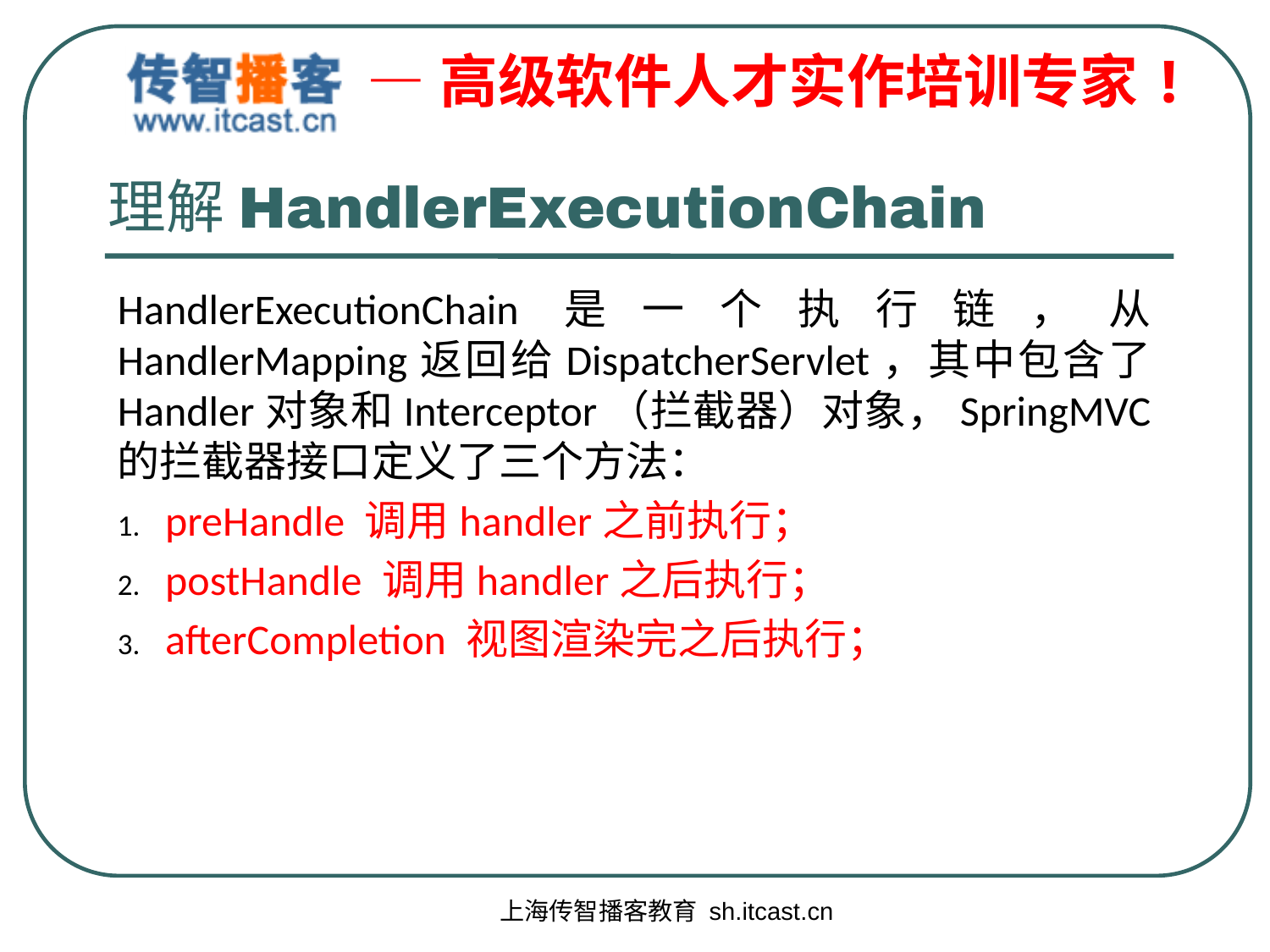

# 理解HandlerExecutionChain
HandlerExecutionChain是一个执行链，从HandlerMapping返回给DispatcherServlet，其中包含了Handler对象和Interceptor（拦截器）对象，SpringMVC的拦截器接口定义了三个方法：
preHandle 调用handler之前执行；
postHandle 调用handler之后执行；
afterCompletion 视图渲染完之后执行；

上海传智播客教育 sh.itcast.cn